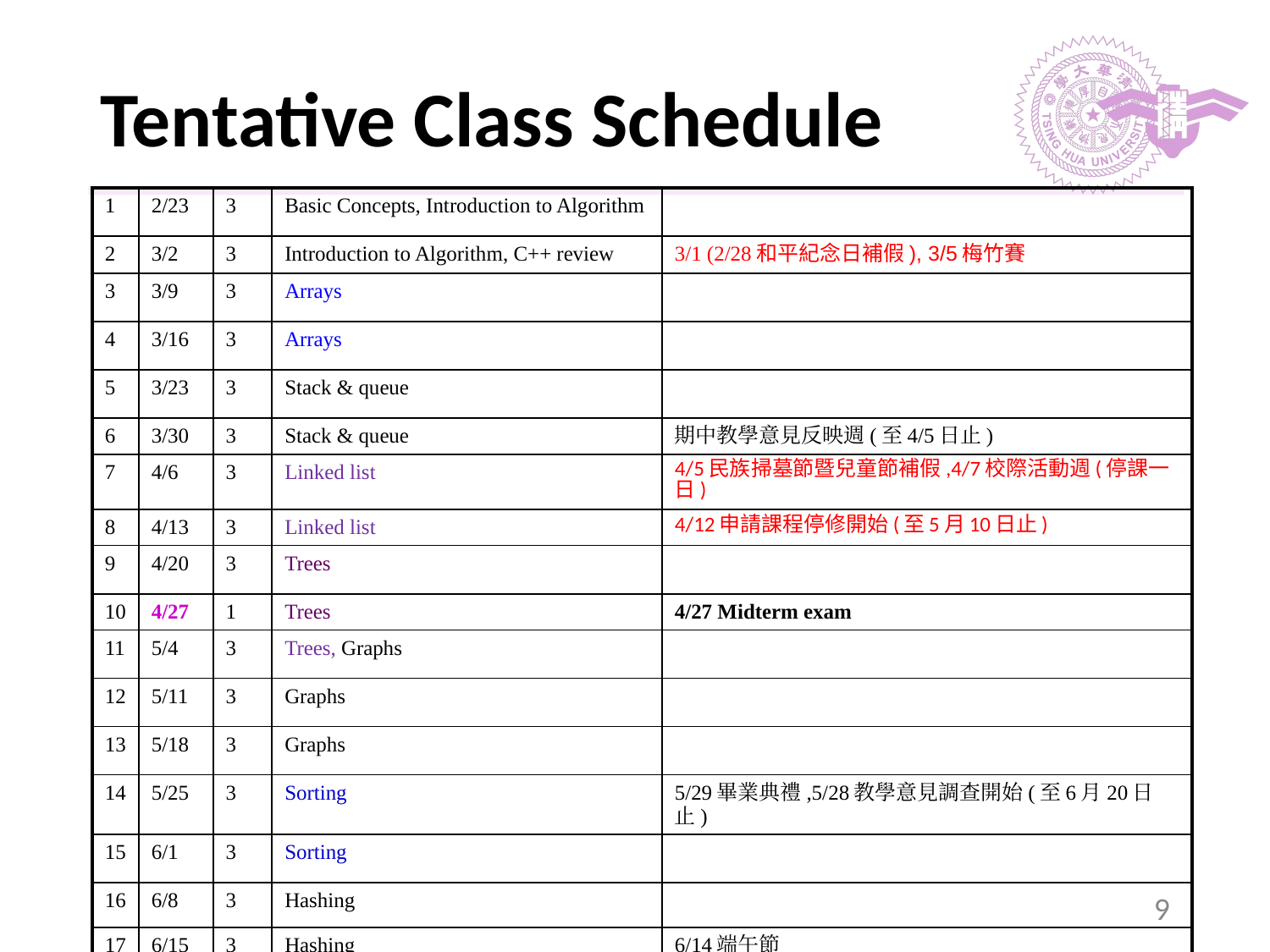

# Tentative Class Schedule
| 1 | 2/23 | 3 | Basic Concepts, Introduction to Algorithm |  |
| --- | --- | --- | --- | --- |
| 2 | 3/2 | 3 | Introduction to Algorithm, C++ review | 3/1 (2/28和平紀念日補假), 3/5梅竹賽 |
| 3 | 3/9 | 3 | Arrays |  |
| 4 | 3/16 | 3 | Arrays |  |
| 5 | 3/23 | 3 | Stack & queue |  |
| 6 | 3/30 | 3 | Stack & queue | 期中教學意見反映週(至4/5日止) |
| 7 | 4/6 | 3 | Linked list | 4/5民族掃墓節暨兒童節補假,4/7校際活動週(停課一日) |
| 8 | 4/13 | 3 | Linked list | 4/12申請課程停修開始(至5月10日止) |
| 9 | 4/20 | 3 | Trees |  |
| 10 | 4/27 | 1 | Trees | 4/27 Midterm exam |
| 11 | 5/4 | 3 | Trees, Graphs |  |
| 12 | 5/11 | 3 | Graphs |  |
| 13 | 5/18 | 3 | Graphs |  |
| 14 | 5/25 | 3 | Sorting | 5/29畢業典禮,5/28教學意見調查開始(至6月20日止) |
| 15 | 6/1 | 3 | Sorting |  |
| 16 | 6/8 | 3 | Hashing |  |
| 17 | 6/15 | 3 | Hashing | 6/14端午節 |
| 18 | 6/22 |  |  | Final Exam, 7/9送繳本學期成績截止(6/28應屆畢業生) |
9